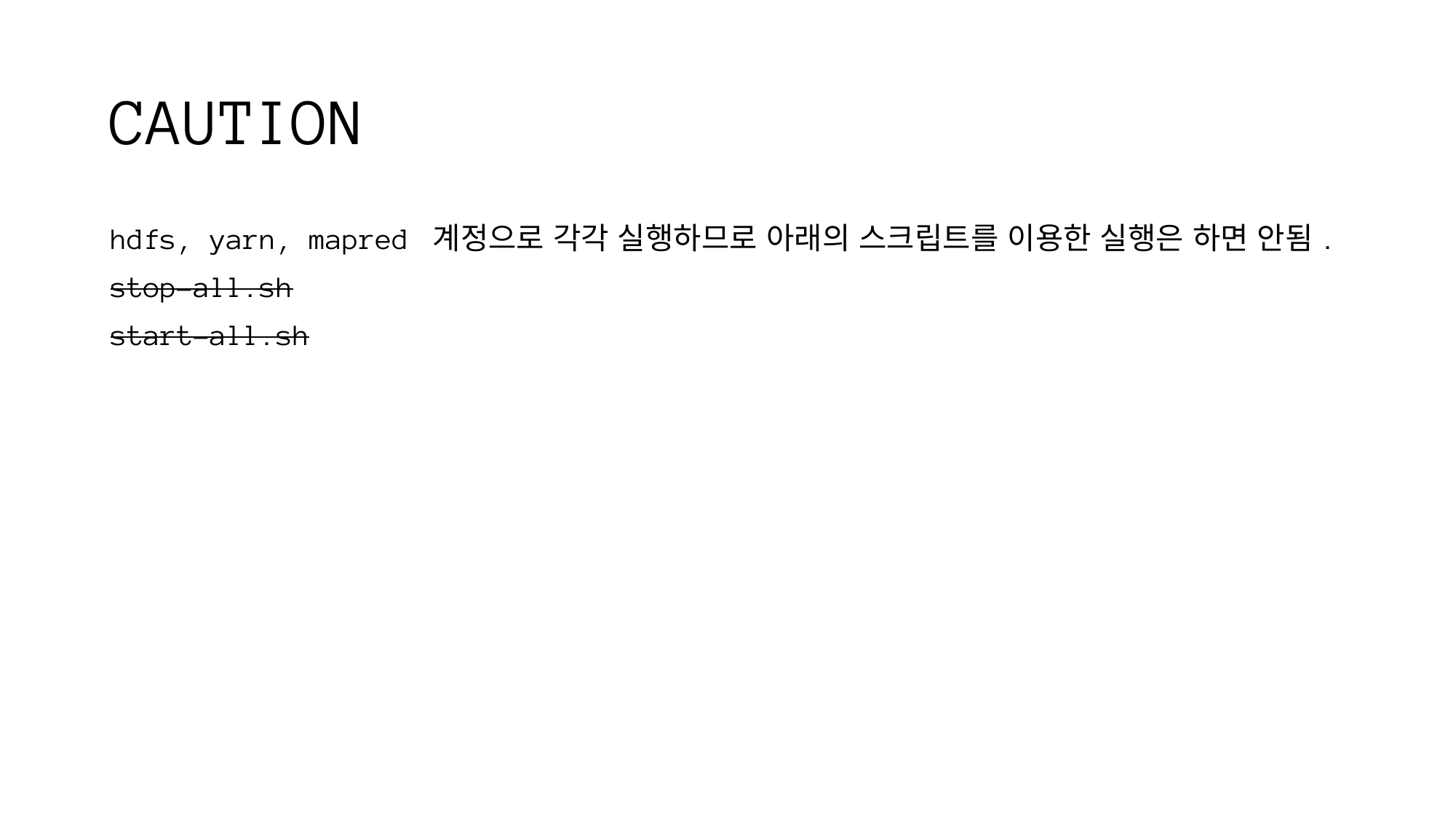

# CAUTION
hdfs, yarn, mapred 계정으로 각각 실행하므로 아래의 스크립트를 이용한 실행은 하면 안됨.
stop-all.sh
start-all.sh